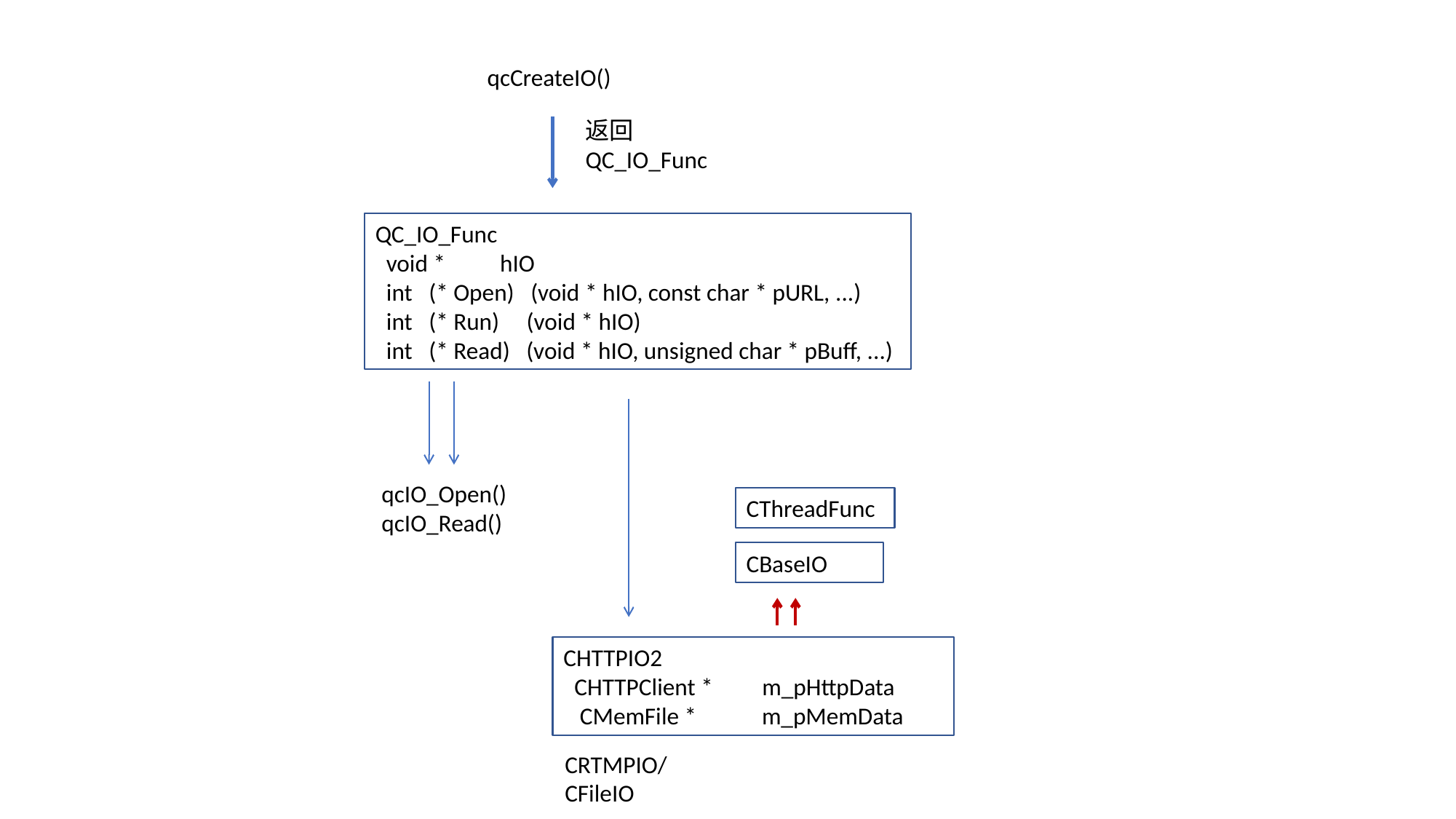

qcCreateIO()
返回
QC_IO_Func
QC_IO_Func
  void *          hIO
  int   (* Open)   (void * hIO, const char * pURL, ...)
  int   (* Run)     (void * hIO)
  int   (* Read)   (void * hIO, unsigned char * pBuff, ...)
qcIO_Open()
qcIO_Read()
CThreadFunc
CBaseIO
CHTTPIO2
  CHTTPClient *         m_pHttpData
   CMemFile *            m_pMemData
CRTMPIO/
CFileIO